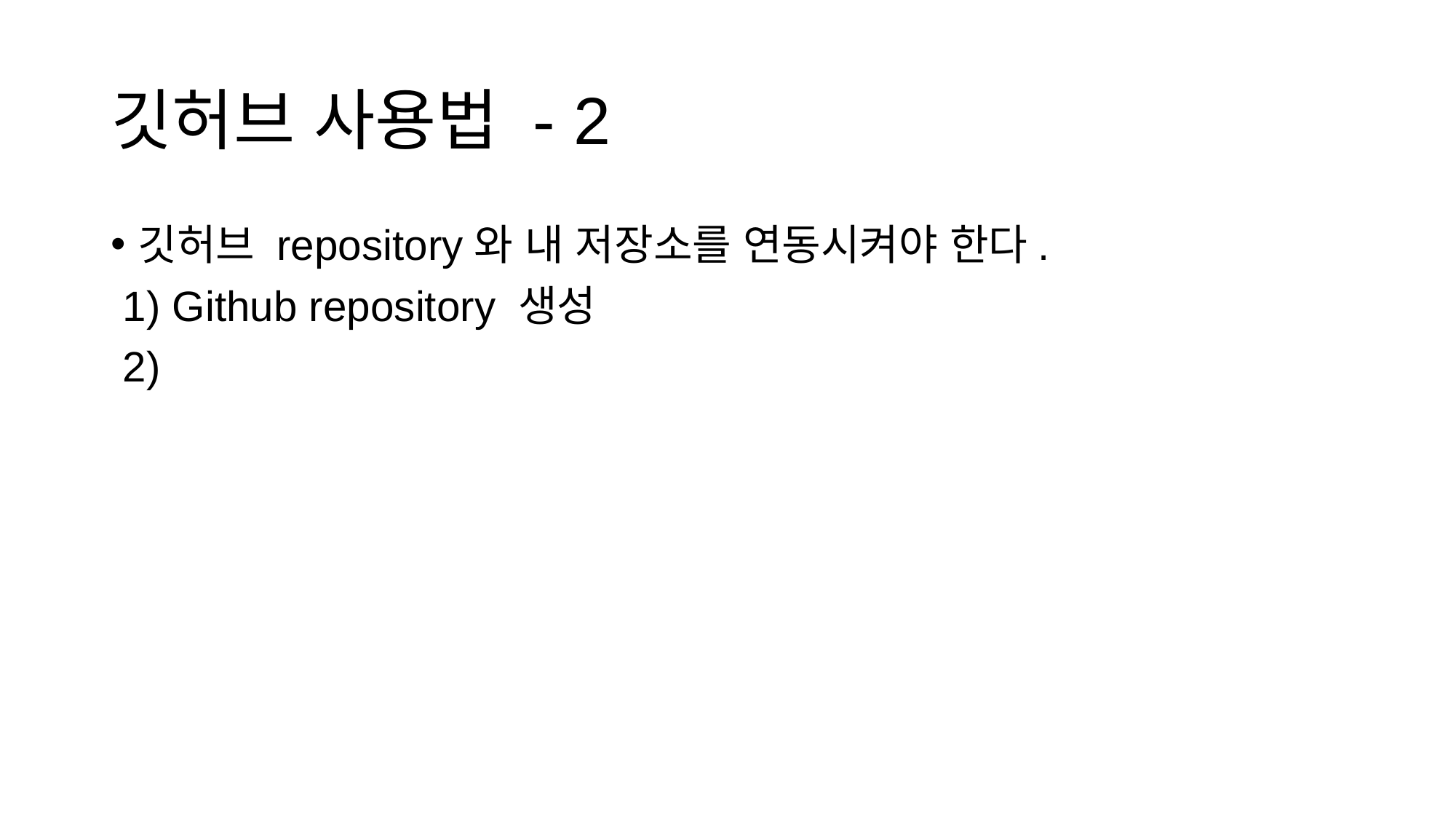

# 깃허브 사용법 - 2
깃허브 repository와 내 저장소를 연동시켜야 한다.
 1) Github repository 생성
 2)